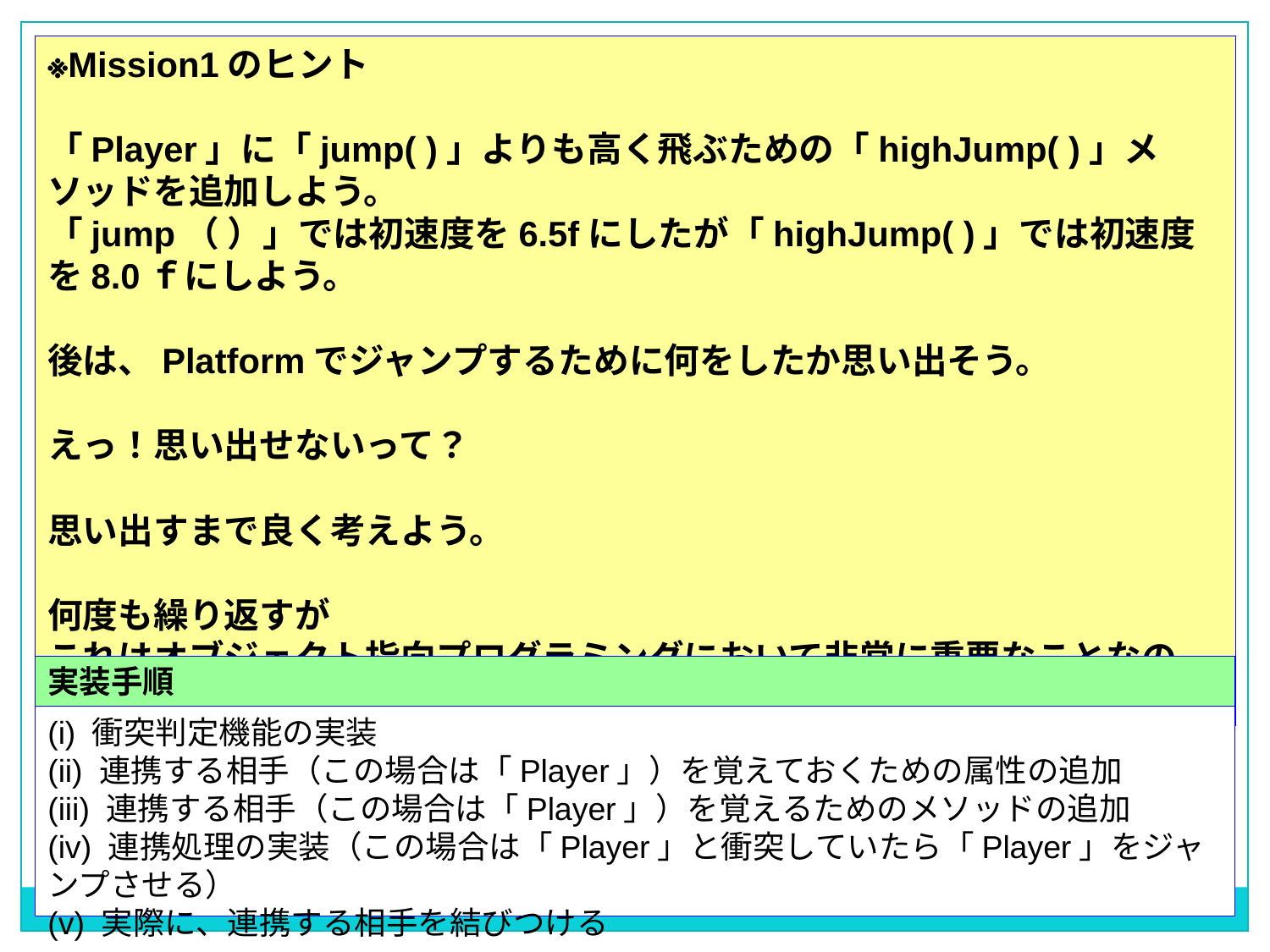

※Mission1のヒント

「Player」に「jump( )」よりも高く飛ぶための「highJump( )」メソッドを追加しよう。
「jump（ ）」では初速度を6.5fにしたが「highJump( )」では初速度を8.0ｆにしよう。

後は、Platformでジャンプするために何をしたか思い出そう。

えっ！思い出せないって？

思い出すまで良く考えよう。

何度も繰り返すが
これはオブジェクト指向プログラミングにおいて非常に重要なことなのだ。
実装手順
(i) 衝突判定機能の実装
(ii) 連携する相手（この場合は「Player」）を覚えておくための属性の追加
(iii) 連携する相手（この場合は「Player」）を覚えるためのメソッドの追加
(iv) 連携処理の実装（この場合は「Player」と衝突していたら「Player」をジャンプさせる）
(v) 実際に、連携する相手を結びつける